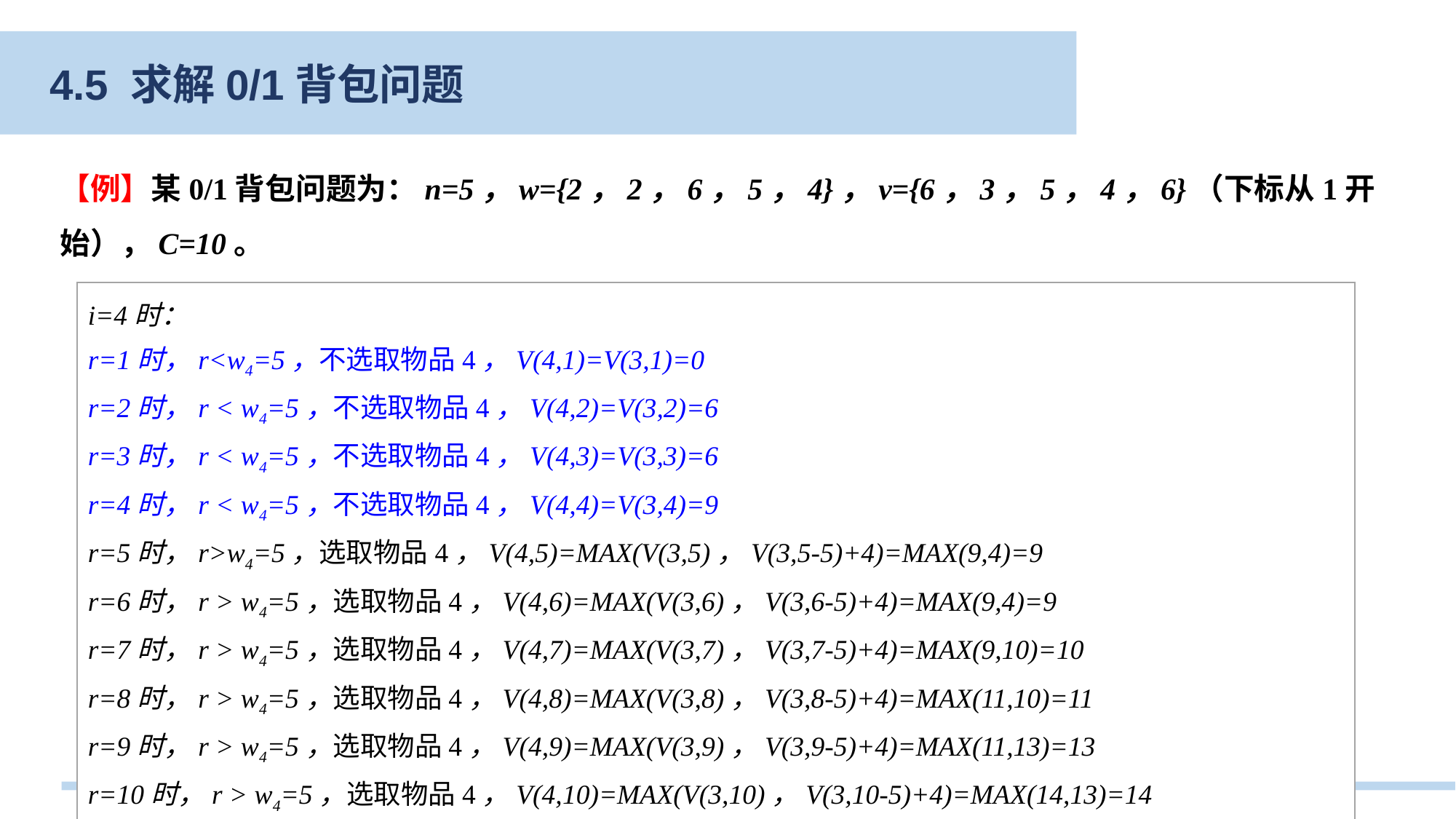

4.5 求解0/1背包问题
【例】某0/1背包问题为：n=5，w={2，2，6，5，4}，v={6，3，5，4，6}（下标从1开始），C=10。
i=4时：
r=1时，r<w4=5，不选取物品4，V(4,1)=V(3,1)=0
r=2时，r < w4=5，不选取物品4，V(4,2)=V(3,2)=6
r=3时，r < w4=5，不选取物品4，V(4,3)=V(3,3)=6
r=4时，r < w4=5，不选取物品4，V(4,4)=V(3,4)=9
r=5时，r>w4=5，选取物品4，V(4,5)=MAX(V(3,5)，V(3,5-5)+4)=MAX(9,4)=9
r=6时，r > w4=5，选取物品4，V(4,6)=MAX(V(3,6)，V(3,6-5)+4)=MAX(9,4)=9
r=7时，r > w4=5，选取物品4，V(4,7)=MAX(V(3,7)，V(3,7-5)+4)=MAX(9,10)=10
r=8时，r > w4=5，选取物品4，V(4,8)=MAX(V(3,8)，V(3,8-5)+4)=MAX(11,10)=11
r=9时，r > w4=5，选取物品4，V(4,9)=MAX(V(3,9)，V(3,9-5)+4)=MAX(11,13)=13
r=10时，r > w4=5，选取物品4，V(4,10)=MAX(V(3,10)，V(3,10-5)+4)=MAX(14,13)=14